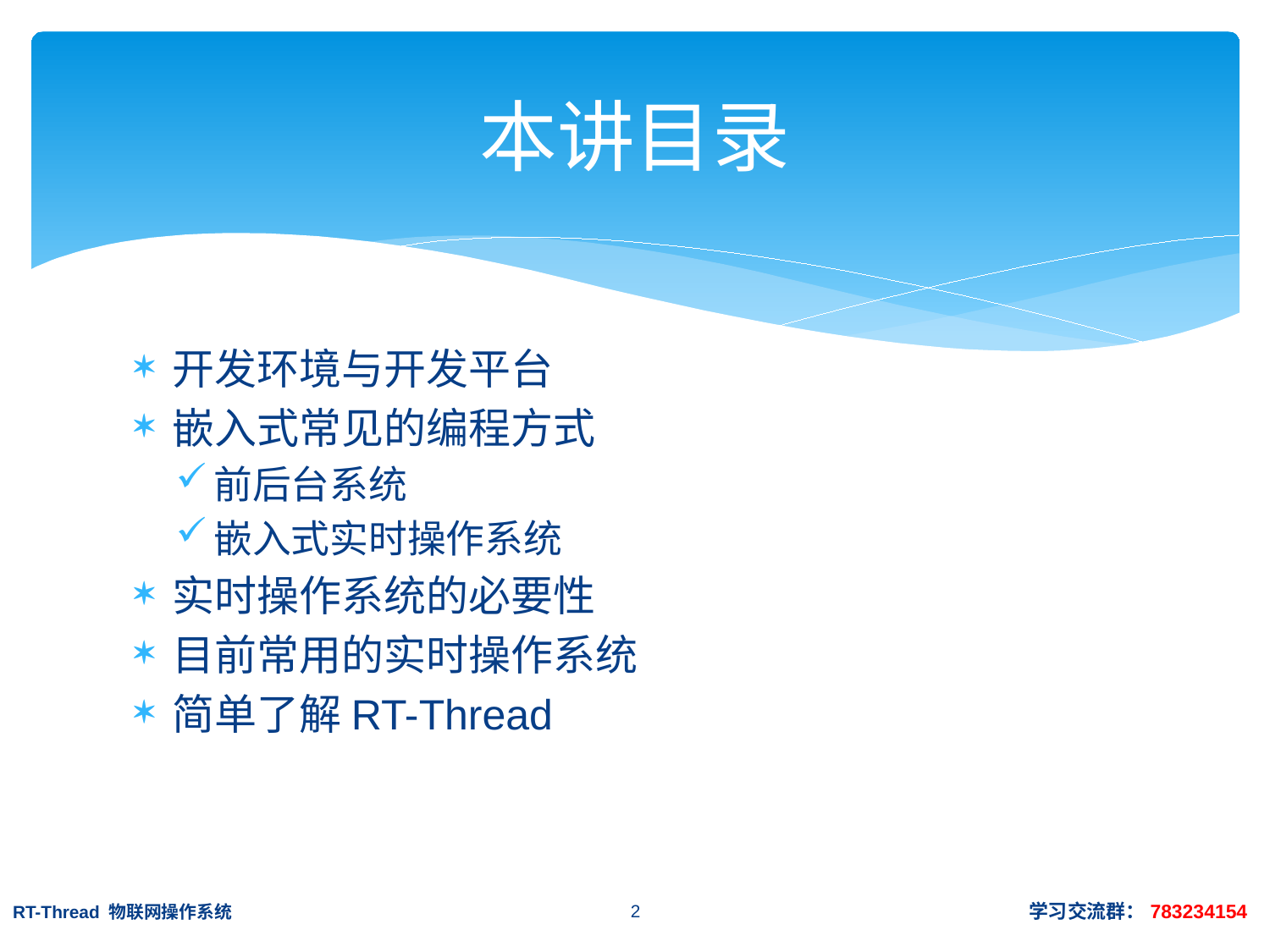

# 本讲目录
开发环境与开发平台
嵌入式常见的编程方式
前后台系统
嵌入式实时操作系统
实时操作系统的必要性
目前常用的实时操作系统
简单了解RT-Thread

RT-Thread 物联网操作系统							学习交流群：783234154
2